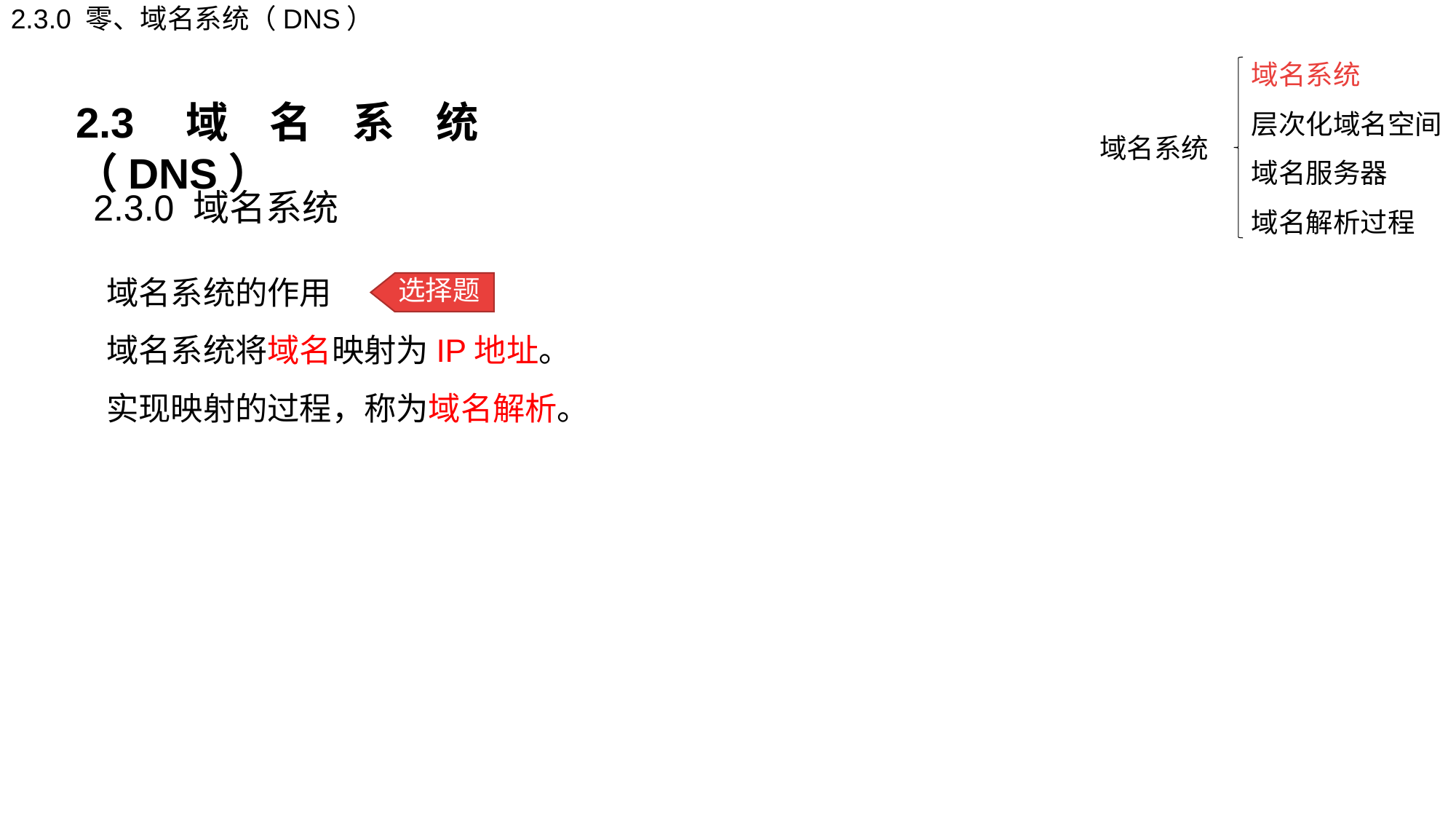

2.3.0 零、域名系统（DNS）

域名系统
层次化域名空间
域名服务器
域名解析过程

2.3域名系统（DNS）

           域名系统
2.3.0 域名系统
域名系统的作用
域名系统将域名映射为IP地址。
实现映射的过程，称为域名解析。
选择题